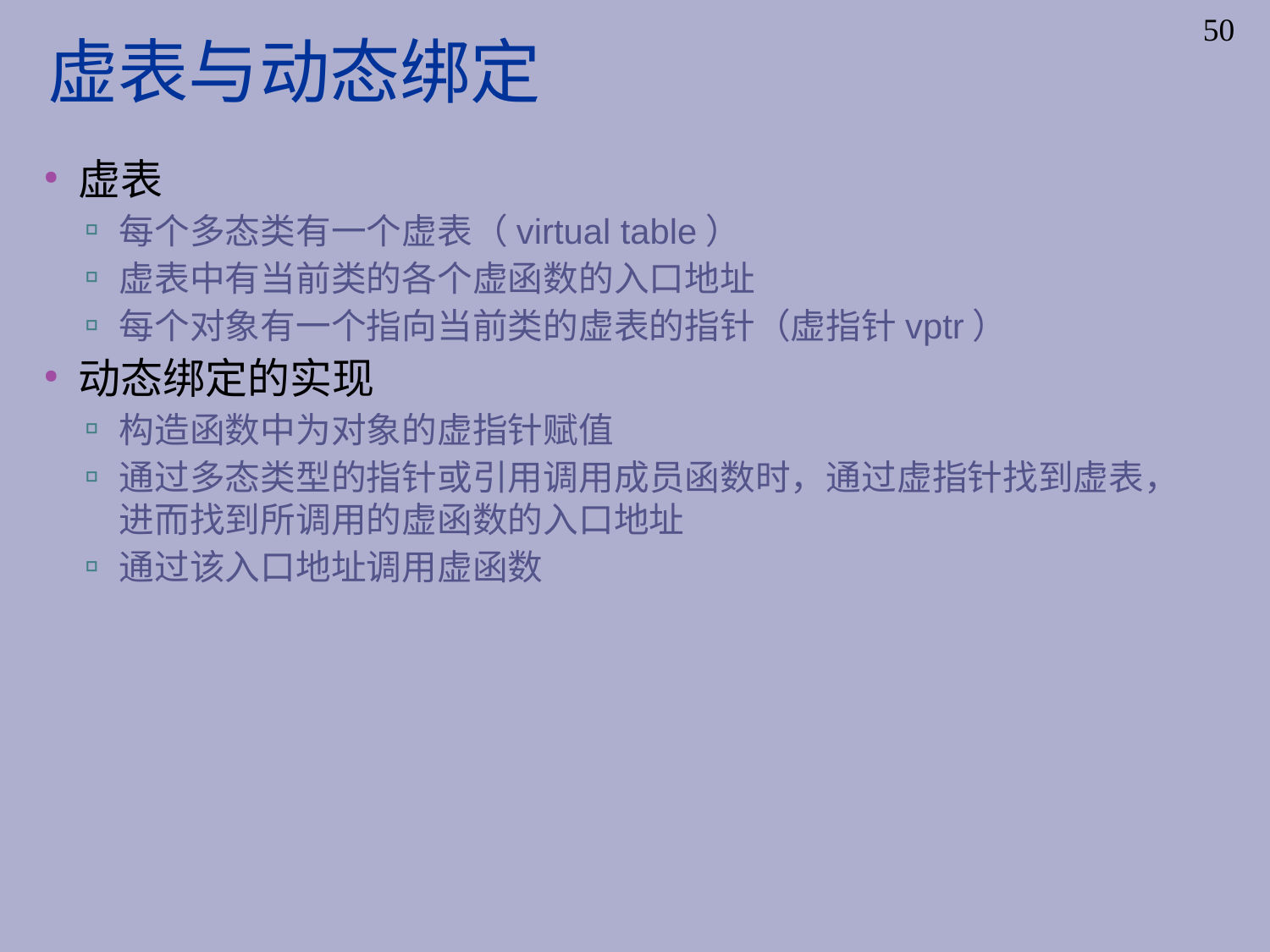

50
# 虚表与动态绑定
虚表
每个多态类有一个虚表（virtual table）
虚表中有当前类的各个虚函数的入口地址
每个对象有一个指向当前类的虚表的指针（虚指针vptr）
动态绑定的实现
构造函数中为对象的虚指针赋值
通过多态类型的指针或引用调用成员函数时，通过虚指针找到虚表，进而找到所调用的虚函数的入口地址
通过该入口地址调用虚函数